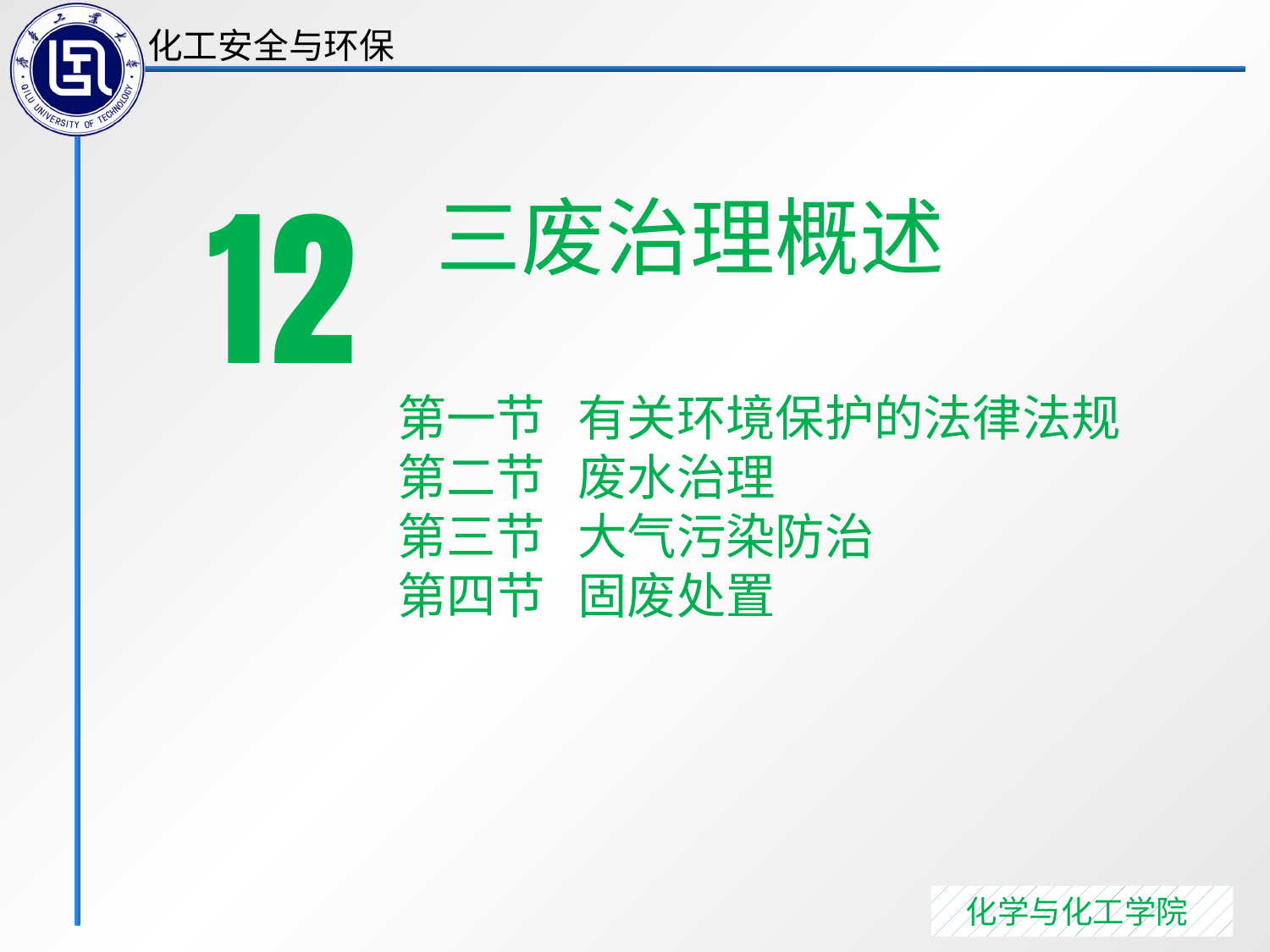

12
   三废治理概述
第一节   有关环境保护的法律法规
第二节   废水治理
第三节   大气污染防治
第四节   固废处置